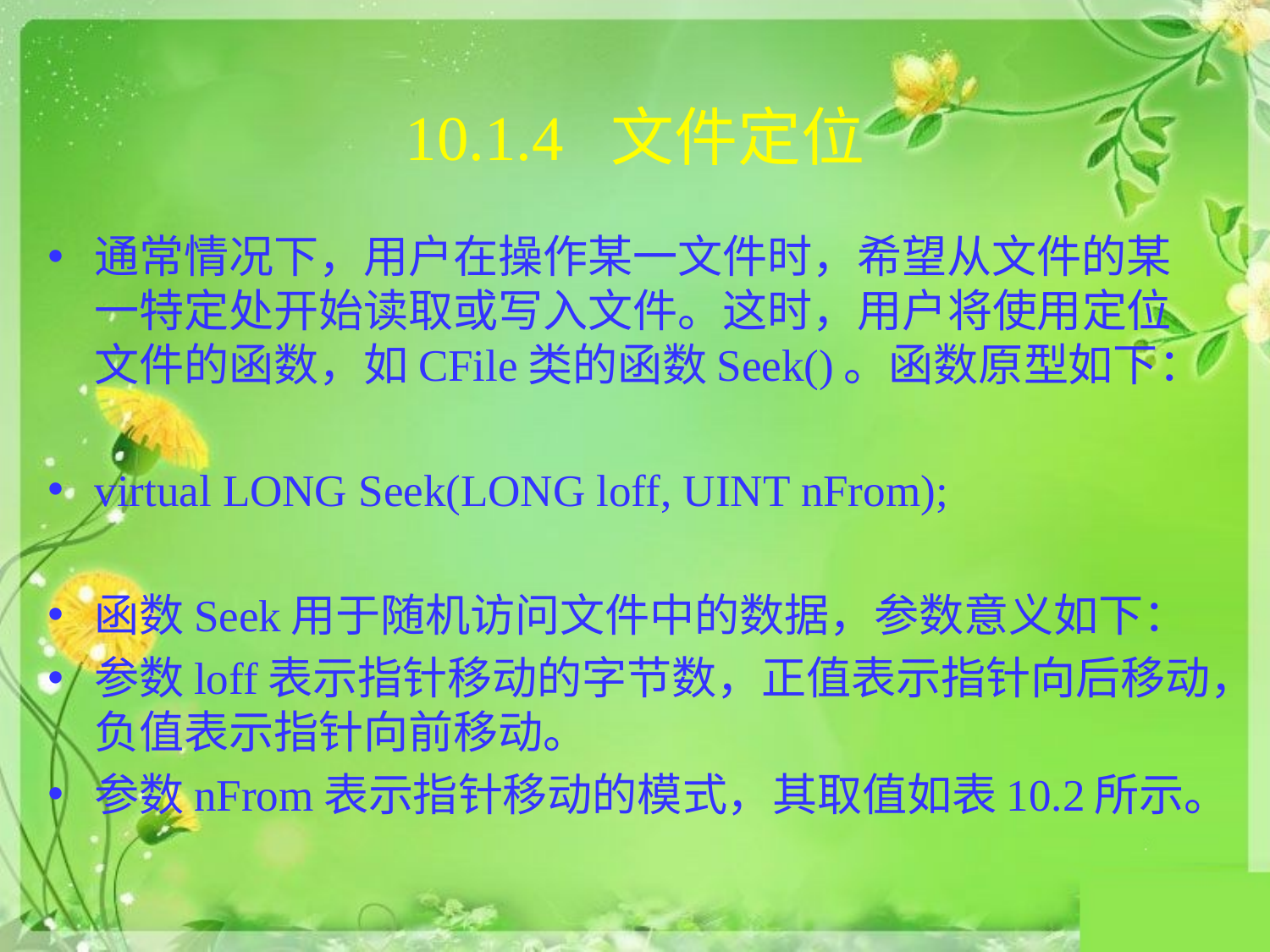

# 10.1.4  文件定位
通常情况下，用户在操作某一文件时，希望从文件的某一特定处开始读取或写入文件。这时，用户将使用定位文件的函数，如CFile类的函数Seek()。函数原型如下：

virtual LONG Seek(LONG loff, UINT nFrom);

函数Seek用于随机访问文件中的数据，参数意义如下：
参数loff表示指针移动的字节数，正值表示指针向后移动，负值表示指针向前移动。
参数nFrom表示指针移动的模式，其取值如表10.2所示。